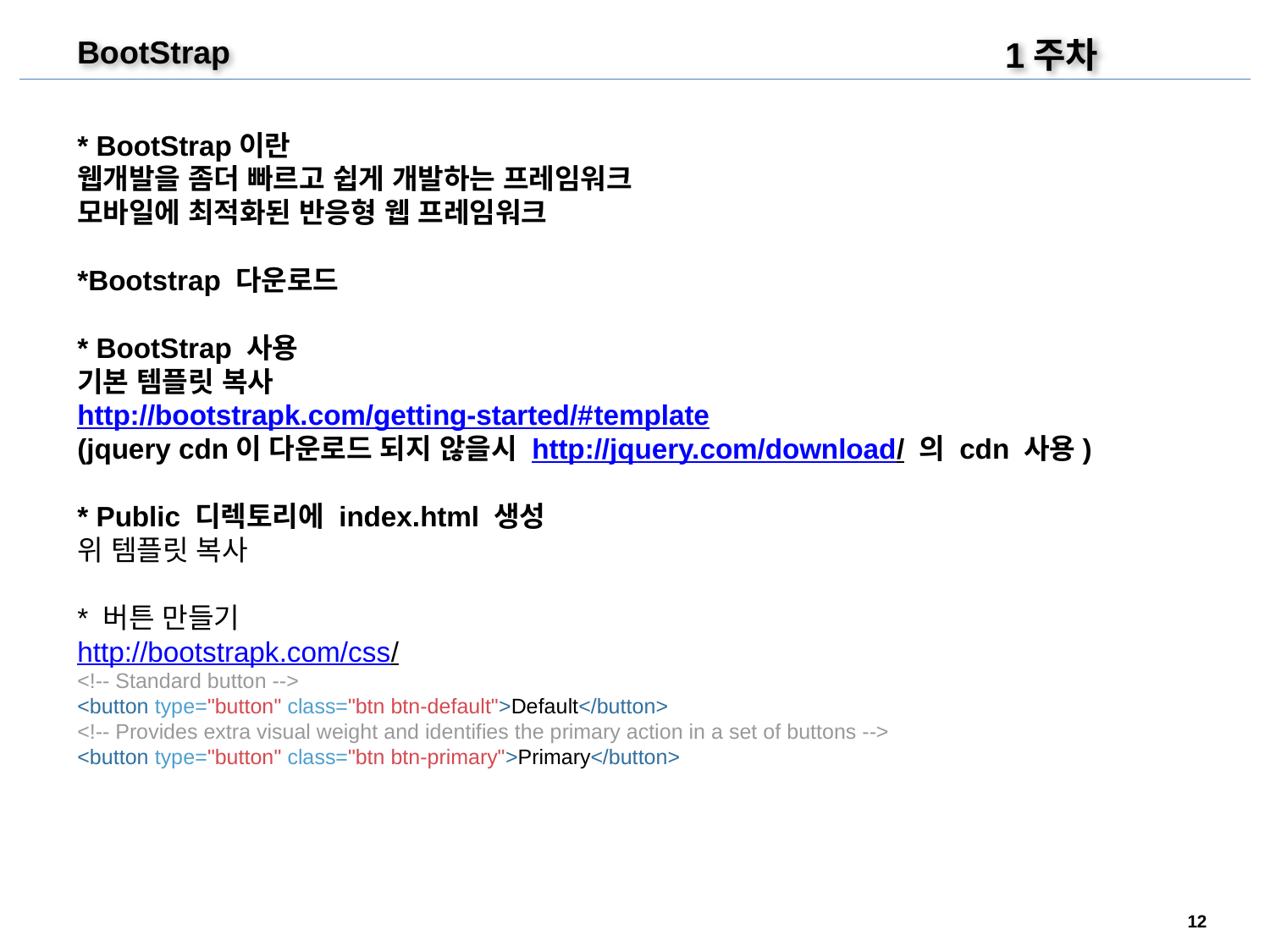

1주차
BootStrap
* BootStrap이란
웹개발을 좀더 빠르고 쉽게 개발하는 프레임워크
모바일에 최적화된 반응형 웹 프레임워크

*Bootstrap 다운로드

* BootStrap 사용
기본 템플릿 복사
http://bootstrapk.com/getting-started/#template
(jquery cdn이 다운로드 되지 않을시 http://jquery.com/download/ 의 cdn 사용)

* Public 디렉토리에 index.html 생성
위 템플릿 복사

* 버튼 만들기
http://bootstrapk.com/css/
<!-- Standard button -->
<button type="button" class="btn btn-default">Default</button>
<!-- Provides extra visual weight and identifies the primary action in a set of buttons -->
<button type="button" class="btn btn-primary">Primary</button>